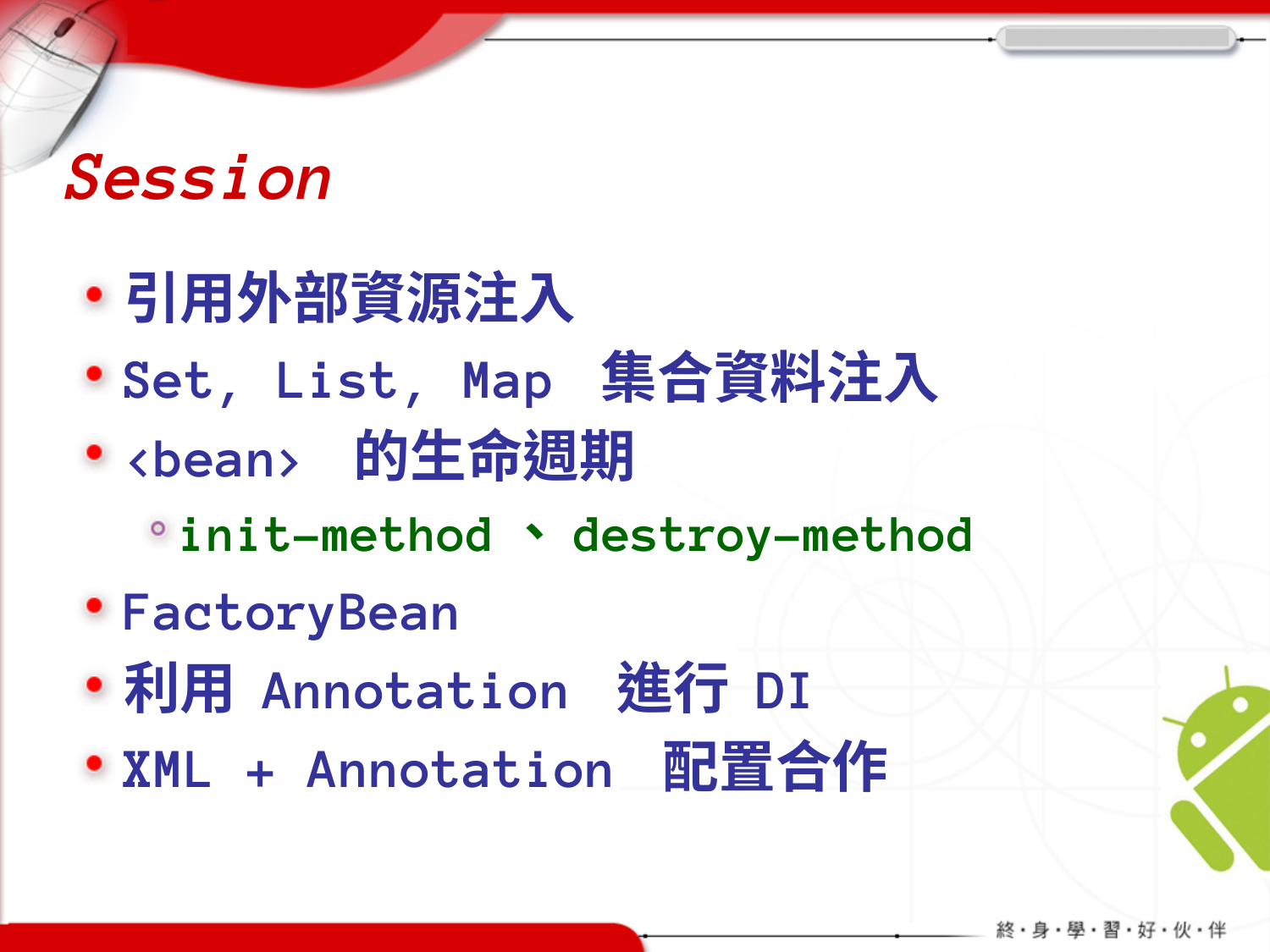

# Session
引用外部資源注入
Set, List, Map 集合資料注入
<bean> 的生命週期
init-method、destroy-method
FactoryBean
利用 Annotation 進行 DI
XML + Annotation 配置合作